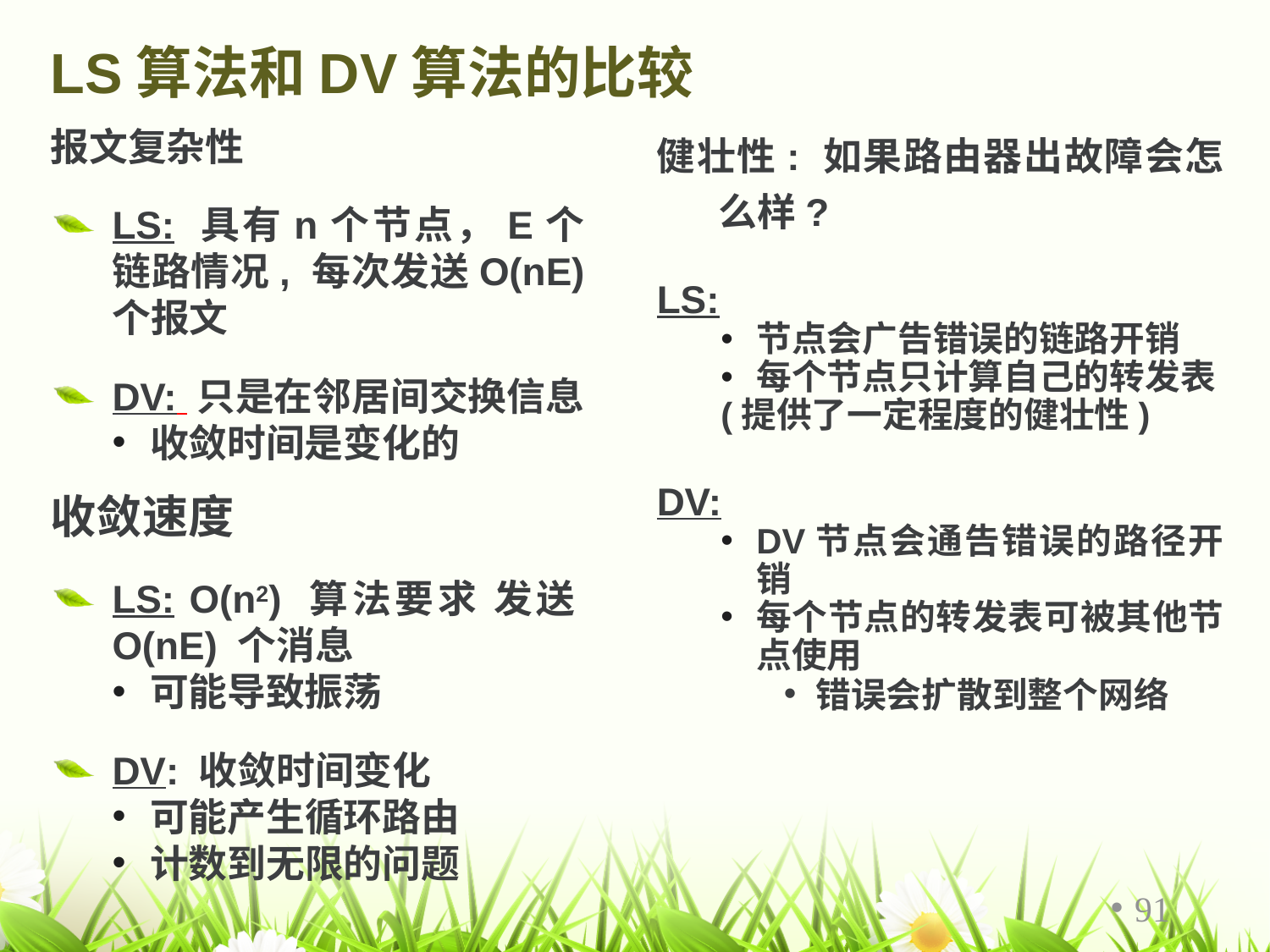

# LS算法和DV算法的比较
报文复杂性
LS: 具有n个节点，E个链路情况, 每次发送O(nE) 个报文
DV: 只是在邻居间交换信息
收敛时间是变化的
收敛速度
LS: O(n2) 算法要求 发送O(nE) 个消息
可能导致振荡
DV: 收敛时间变化
可能产生循环路由
计数到无限的问题
健壮性: 如果路由器出故障会怎么样?
LS:
节点会广告错误的链路开销
每个节点只计算自己的转发表
(提供了一定程度的健壮性)
DV:
DV节点会通告错误的路径开销
每个节点的转发表可被其他节点使用
错误会扩散到整个网络
91